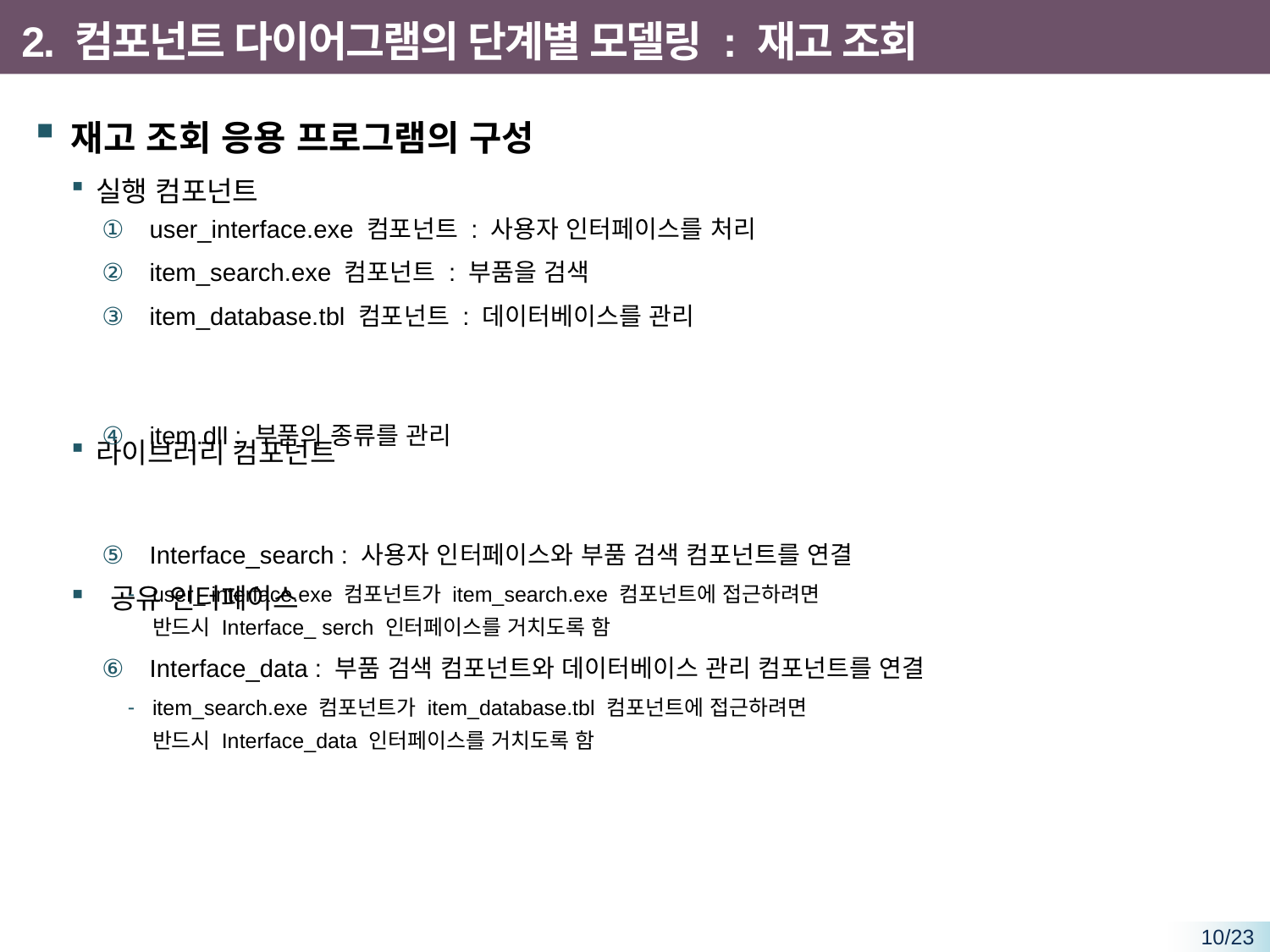

# 2. 컴포넌트 다이어그램의 단계별 모델링 : 재고 조회
재고 조회 응용 프로그램의 구성
실행 컴포넌트

라이브러리 컴포넌트

 공유 인터페이스

user_interface.exe 컴포넌트 : 사용자 인터페이스를 처리
item_search.exe 컴포넌트 : 부품을 검색
item_database.tbl 컴포넌트 : 데이터베이스를 관리

item.dll : 부품의 종류를 관리

Interface_search : 사용자 인터페이스와 부품 검색 컴포넌트를 연결
user_ interface.exe 컴포넌트가 item_search.exe 컴포넌트에 접근하려면
반드시 Interface_ serch 인터페이스를 거치도록 함
Interface_data : 부품 검색 컴포넌트와 데이터베이스 관리 컴포넌트를 연결
item_search.exe 컴포넌트가 item_database.tbl 컴포넌트에 접근하려면
반드시 Interface_data 인터페이스를 거치도록 함